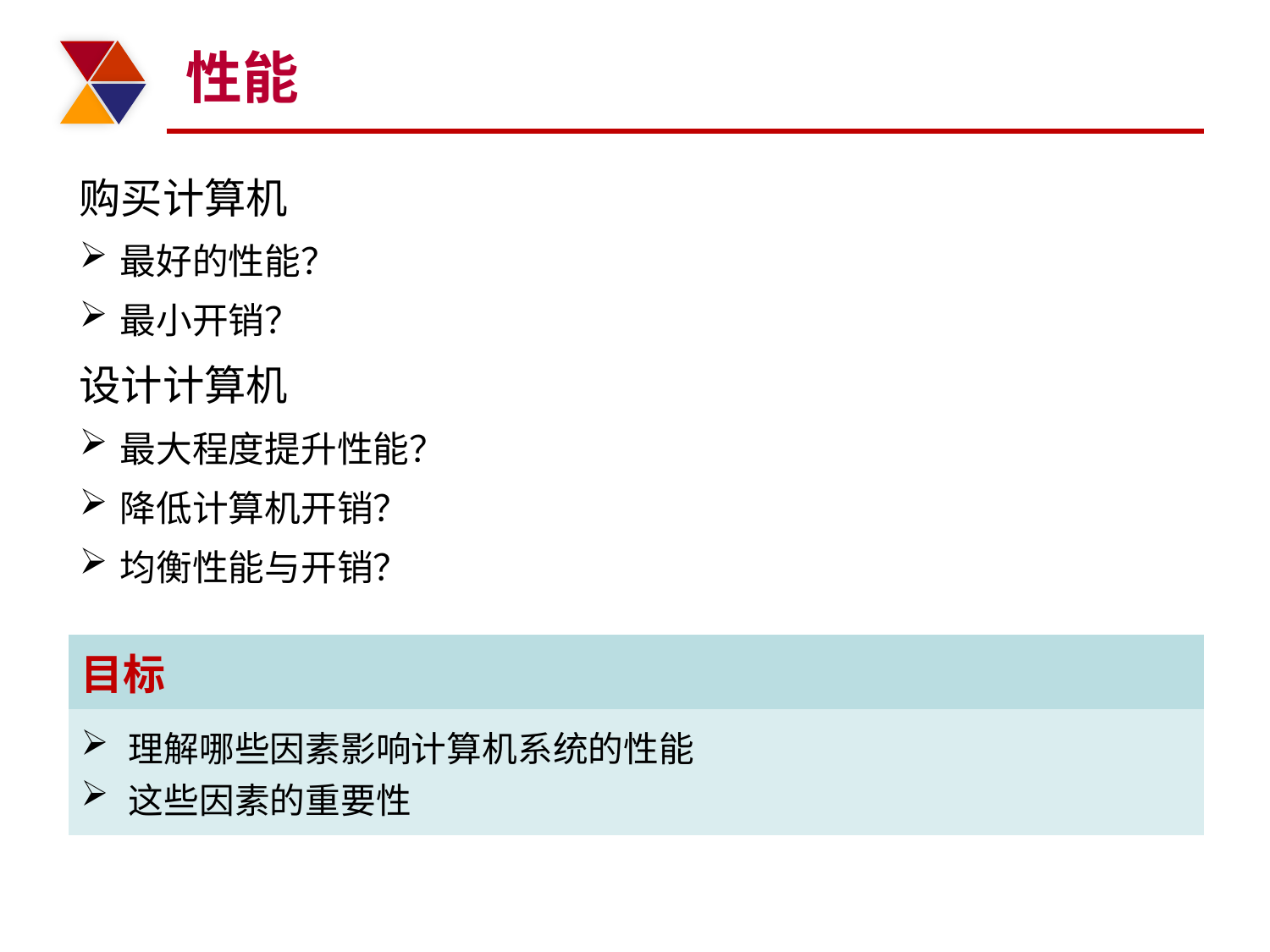

# 性能
购买计算机
最好的性能？
最小开销？
设计计算机
最大程度提升性能？
降低计算机开销？
均衡性能与开销？
| 目标 |
| --- |
| 理解哪些因素影响计算机系统的性能 这些因素的重要性 |